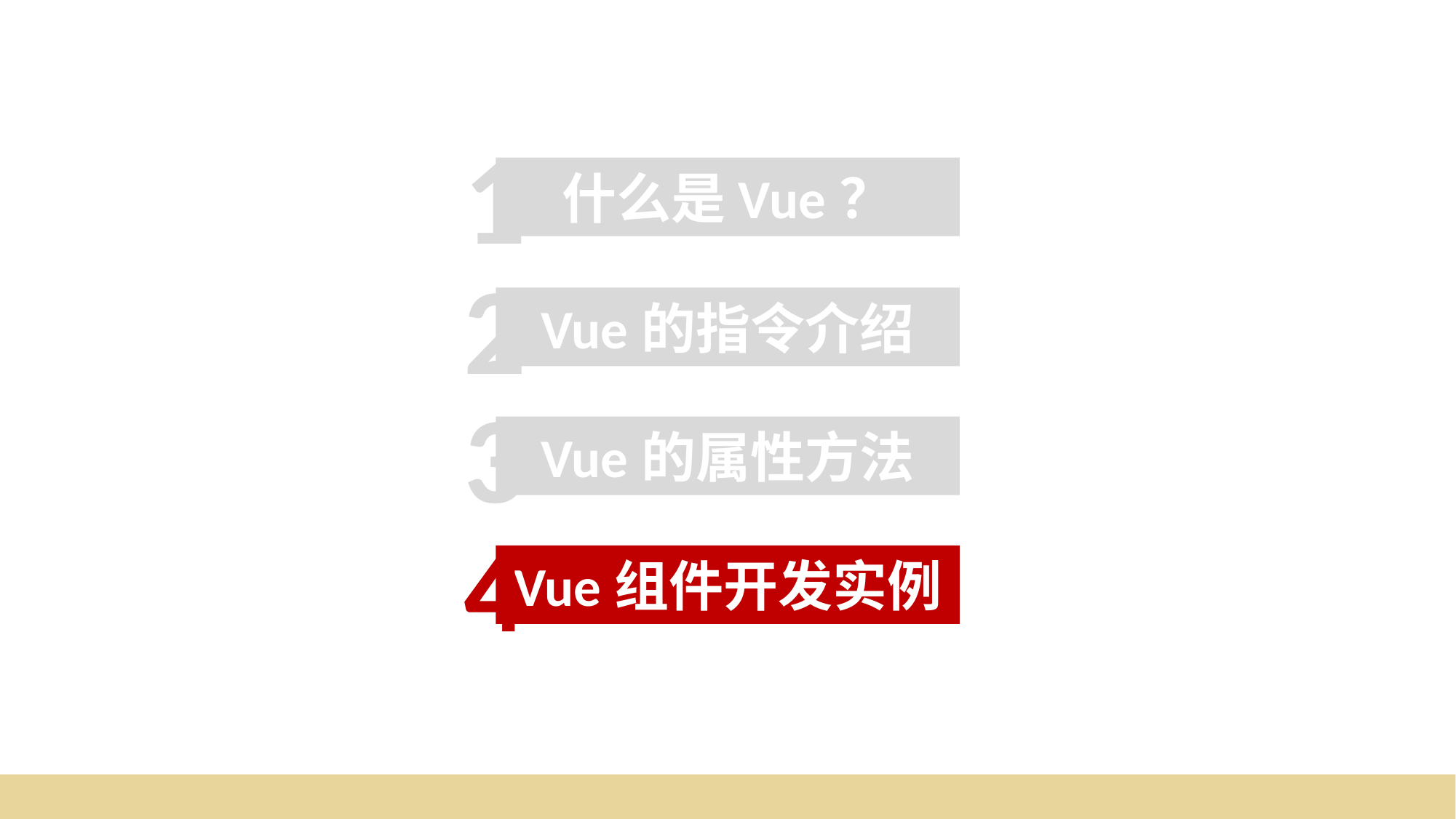

1
什么是Vue？
2
Vue的指令介绍
3
Vue的属性方法
4
Vue组件开发实例